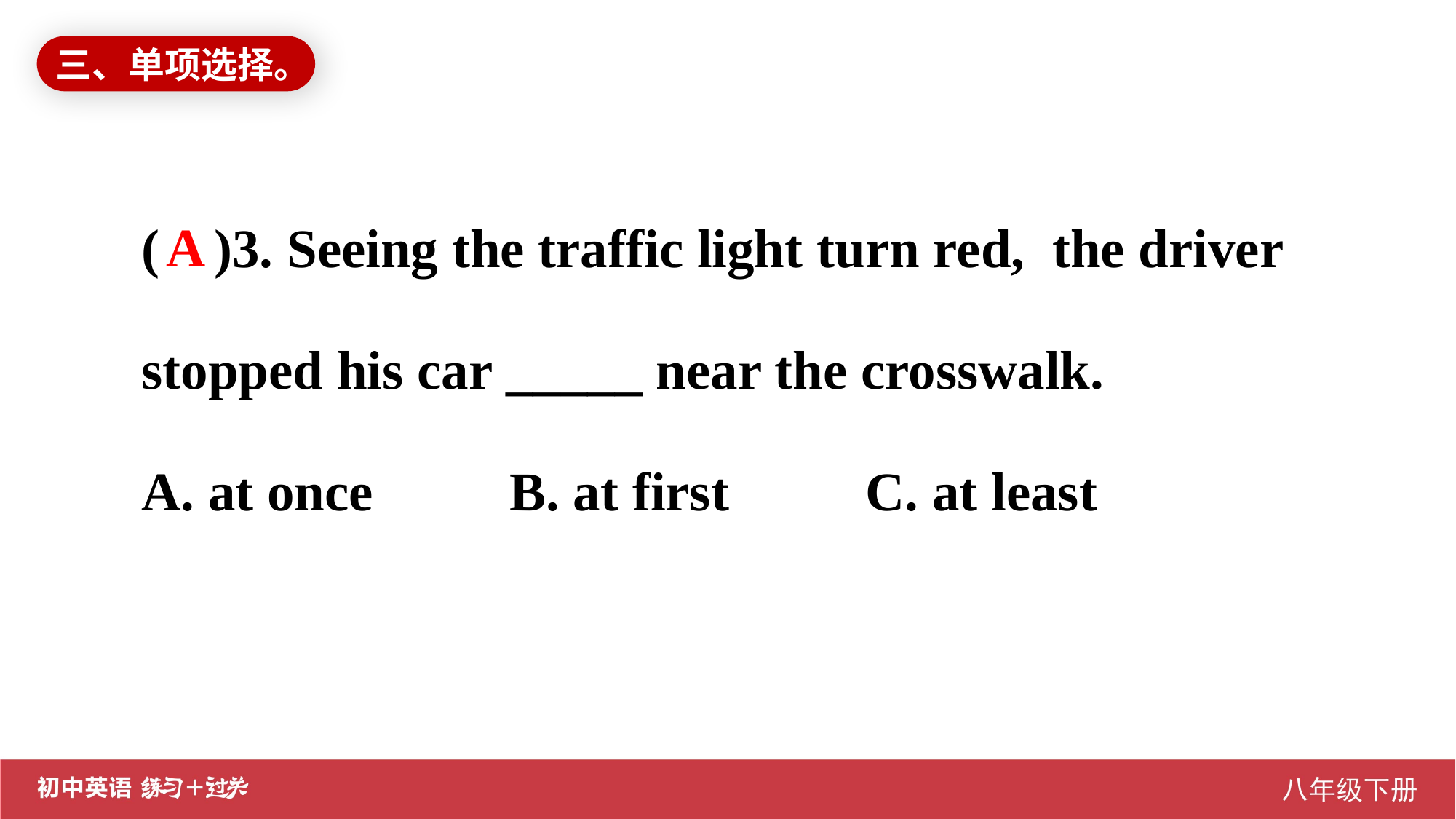

三、单项选择。
(    )3. Seeing the traffic light turn red,  the driver stopped his car _____ near the crosswalk.
A. at once          B. at first          C. at least
A